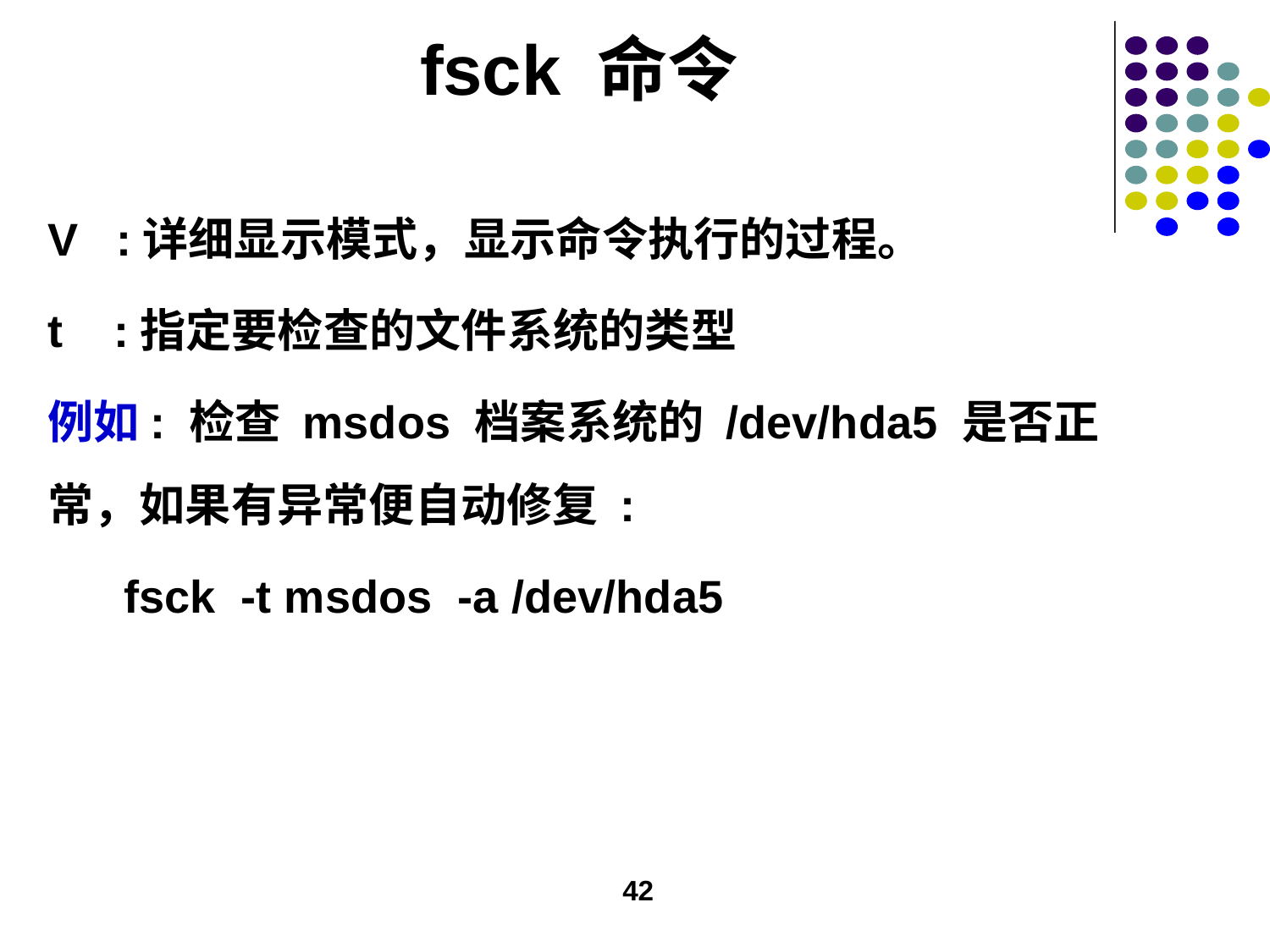

# fsck 命令
V   :详细显示模式，显示命令执行的过程。
t    :指定要检查的文件系统的类型
例如: 检查 msdos 档案系统的 /dev/hda5 是否正常，如果有异常便自动修复 :
      fsck  -t msdos  -a /dev/hda5

42